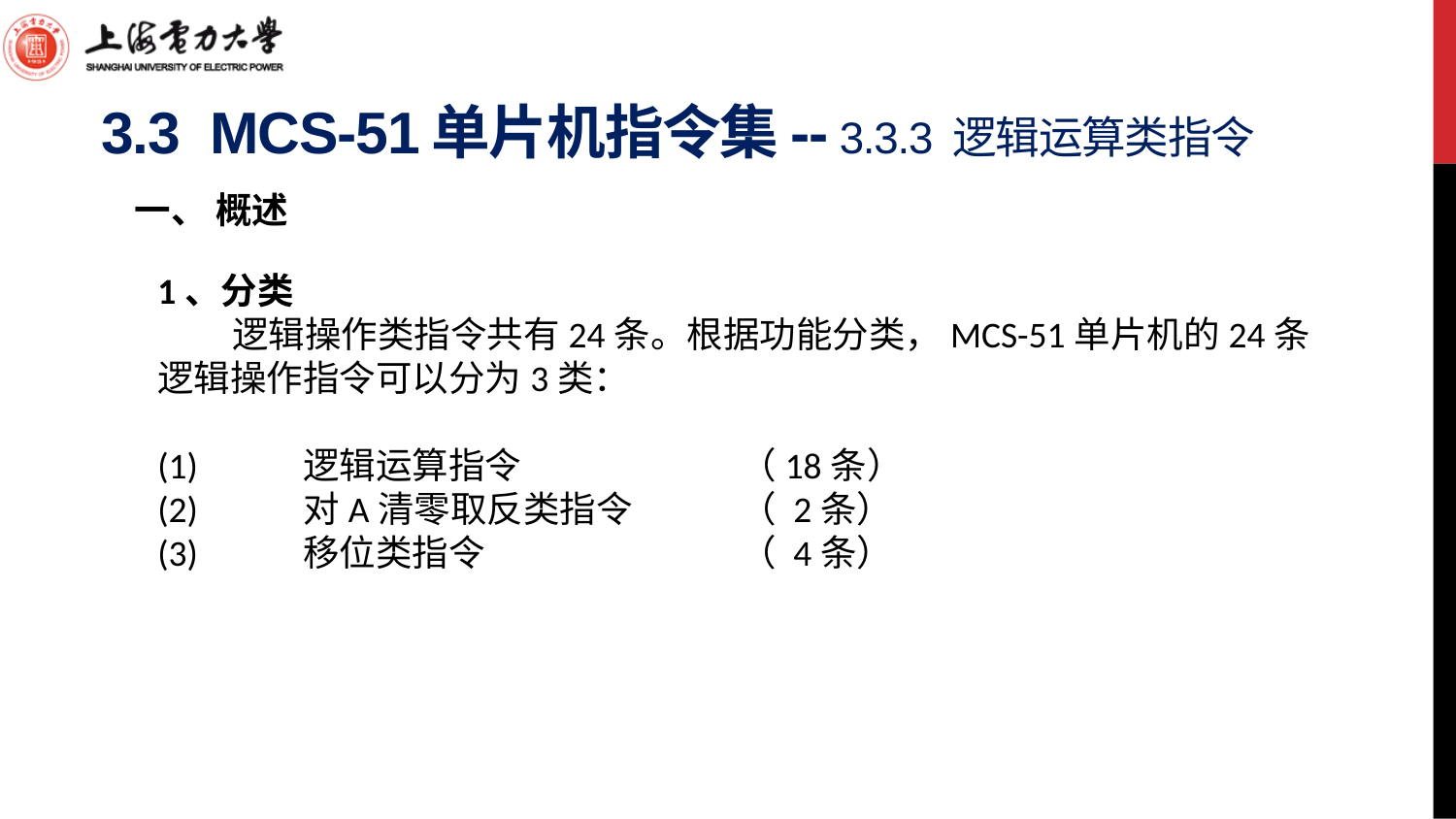

# 3.3  MCS-51单片机指令集-- 3.3.3 逻辑运算类指令
一、 概述

1、分类
        逻辑操作类指令共有24条。根据功能分类，MCS-51单片机的24条逻辑操作指令可以分为3类：

(1)	逻辑运算指令		（18条）
(2)	对A清零取反类指令	（ 2条）
(3)	移位类指令		（ 4条）